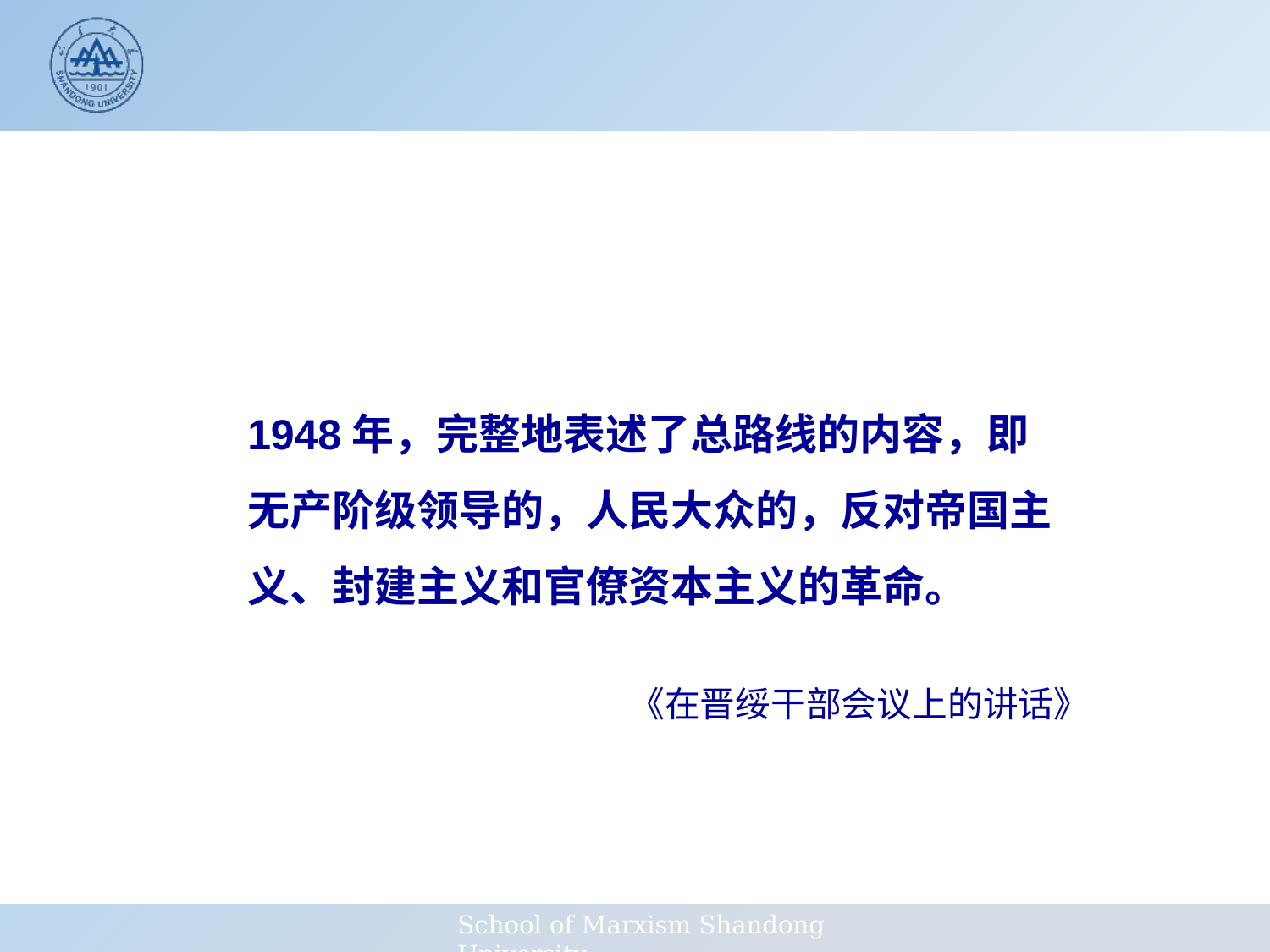

1948年，完整地表述了总路线的内容，即无产阶级领导的，人民大众的，反对帝国主义、封建主义和官僚资本主义的革命。
《在晋绥干部会议上的讲话》